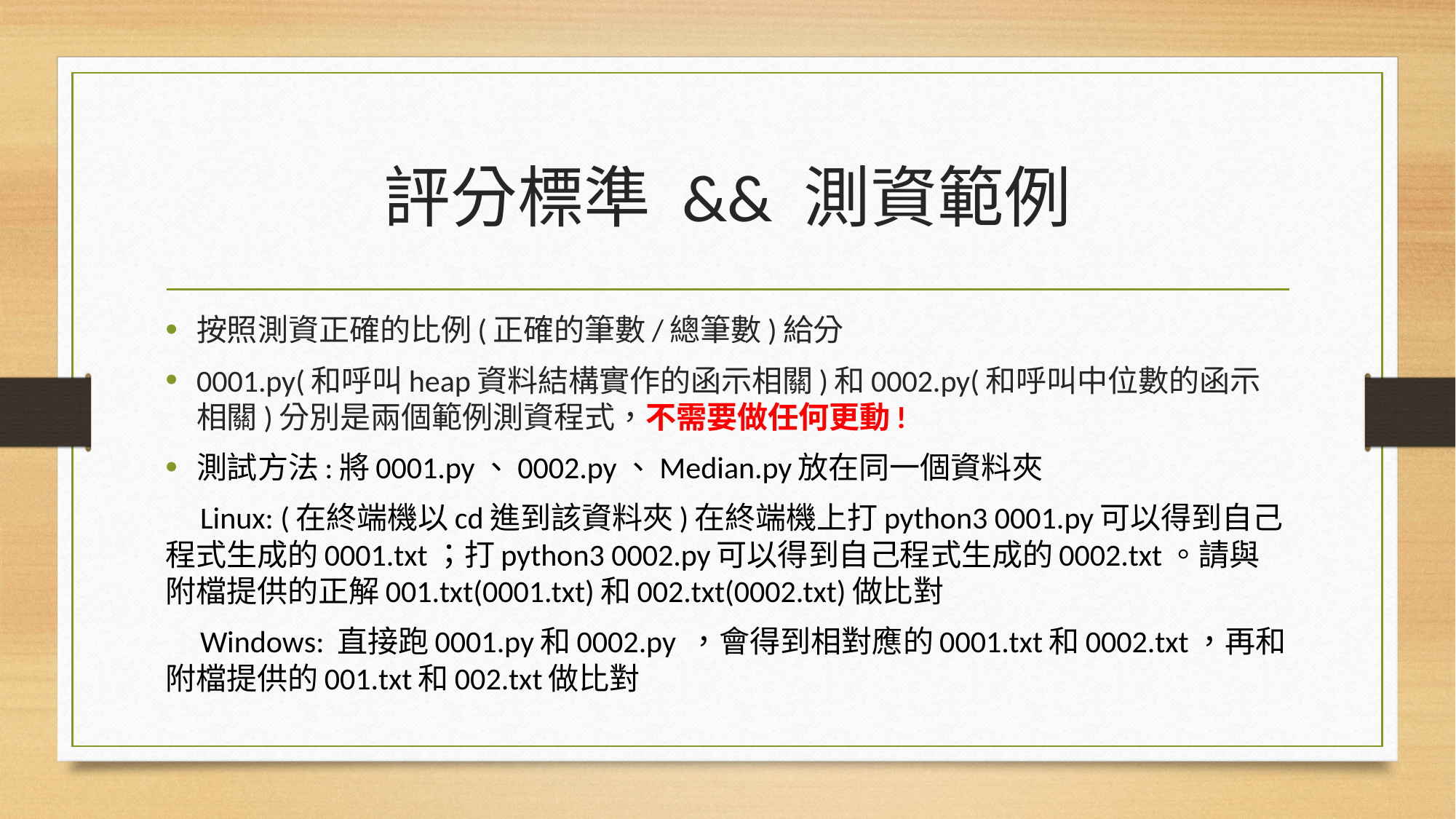

# 評分標準 && 測資範例
按照測資正確的比例(正確的筆數/總筆數)給分
0001.py(和呼叫heap資料結構實作的函示相關)和0002.py(和呼叫中位數的函示相關)分別是兩個範例測資程式，不需要做任何更動!
測試方法:將0001.py、0002.py、Median.py放在同一個資料夾
     Linux: (在終端機以cd進到該資料夾)在終端機上打python3 0001.py可以得到自己程式生成的0001.txt；打python3 0002.py可以得到自己程式生成的0002.txt。請與附檔提供的正解001.txt(0001.txt)和002.txt(0002.txt)做比對
     Windows: 直接跑0001.py和0002.py ，會得到相對應的0001.txt和0002.txt，再和附檔提供的001.txt和002.txt做比對